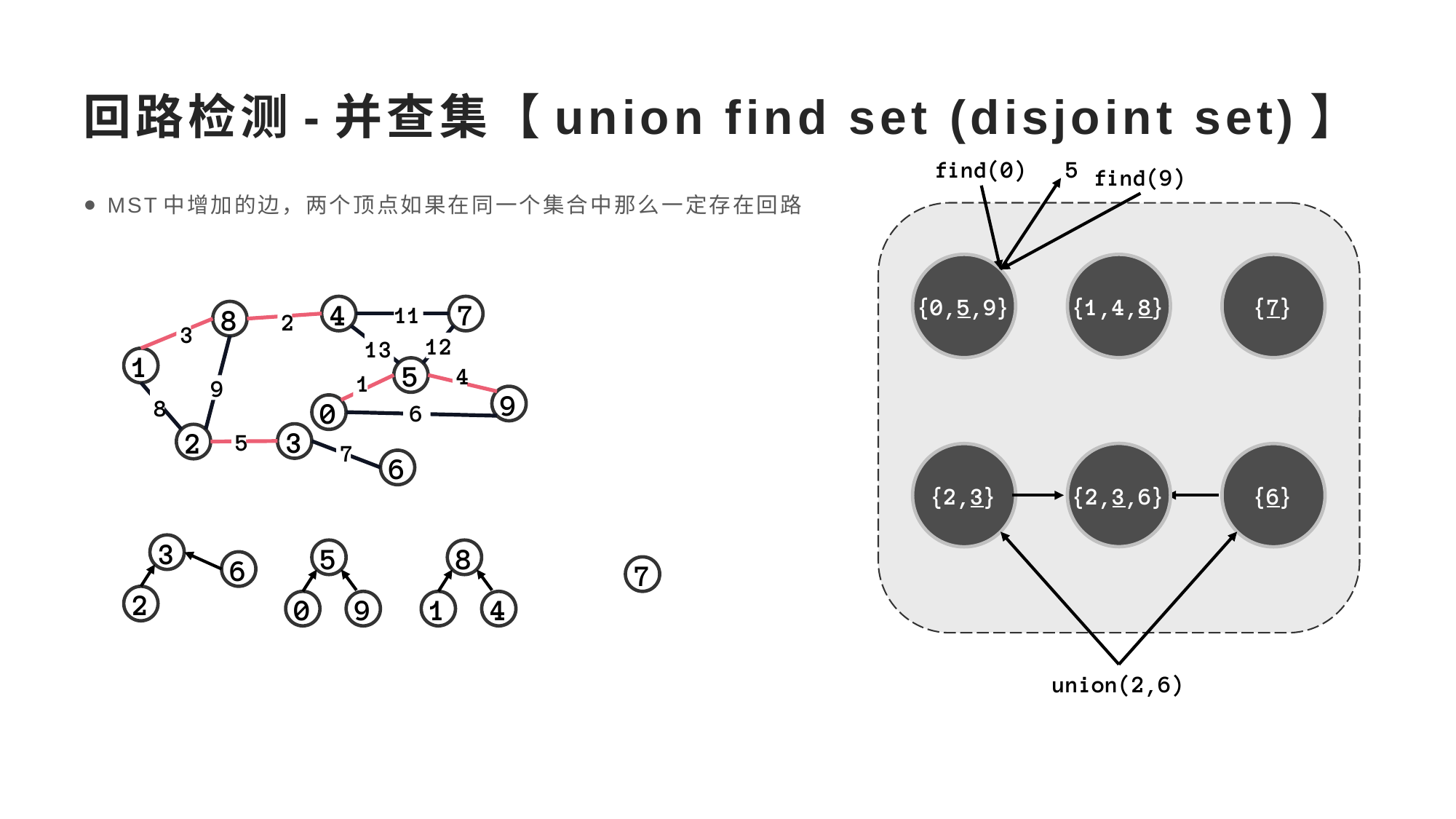

# 回路检测-并查集【union find set (disjoint set)】
find(0)
5
find(9)

MST中增加的边，两个顶点如果在同一个集合中那么一定存在回路

{0,5,9}

{1,4,8}

{7}
4
7
11
8
2
3
13
12
1
5
4
1
9
9
8
0
6
5
3
2
7

{2,3,6}

{2,3}

{6}
6
3
5
8
6
7
2
0
9
1
4
union(2,6)